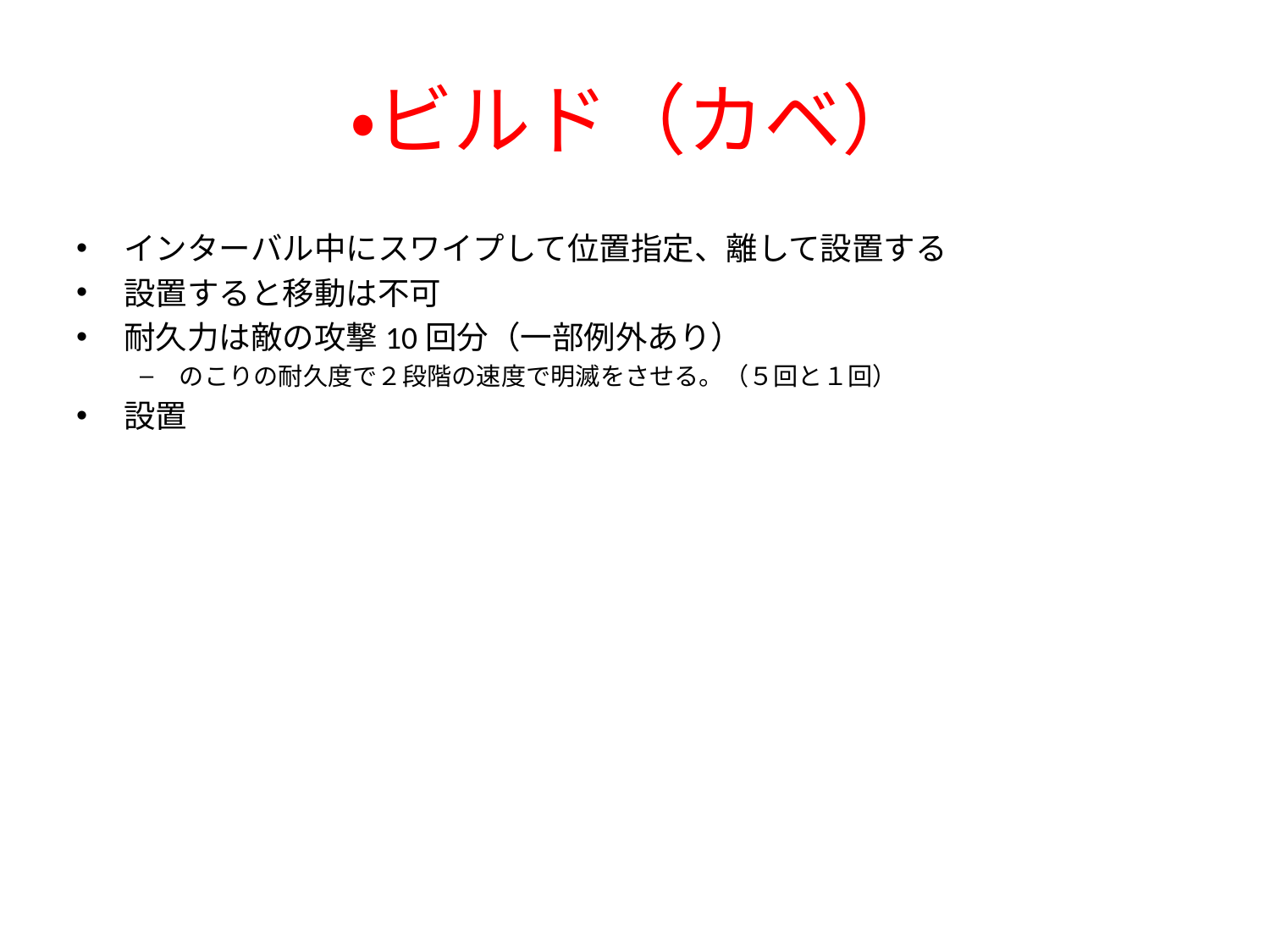

# ・ビルド（カベ）
インターバル中にスワイプして位置指定、離して設置する
設置すると移動は不可
耐久力は敵の攻撃10回分（一部例外あり）
のこりの耐久度で２段階の速度で明滅をさせる。（５回と１回）
設置